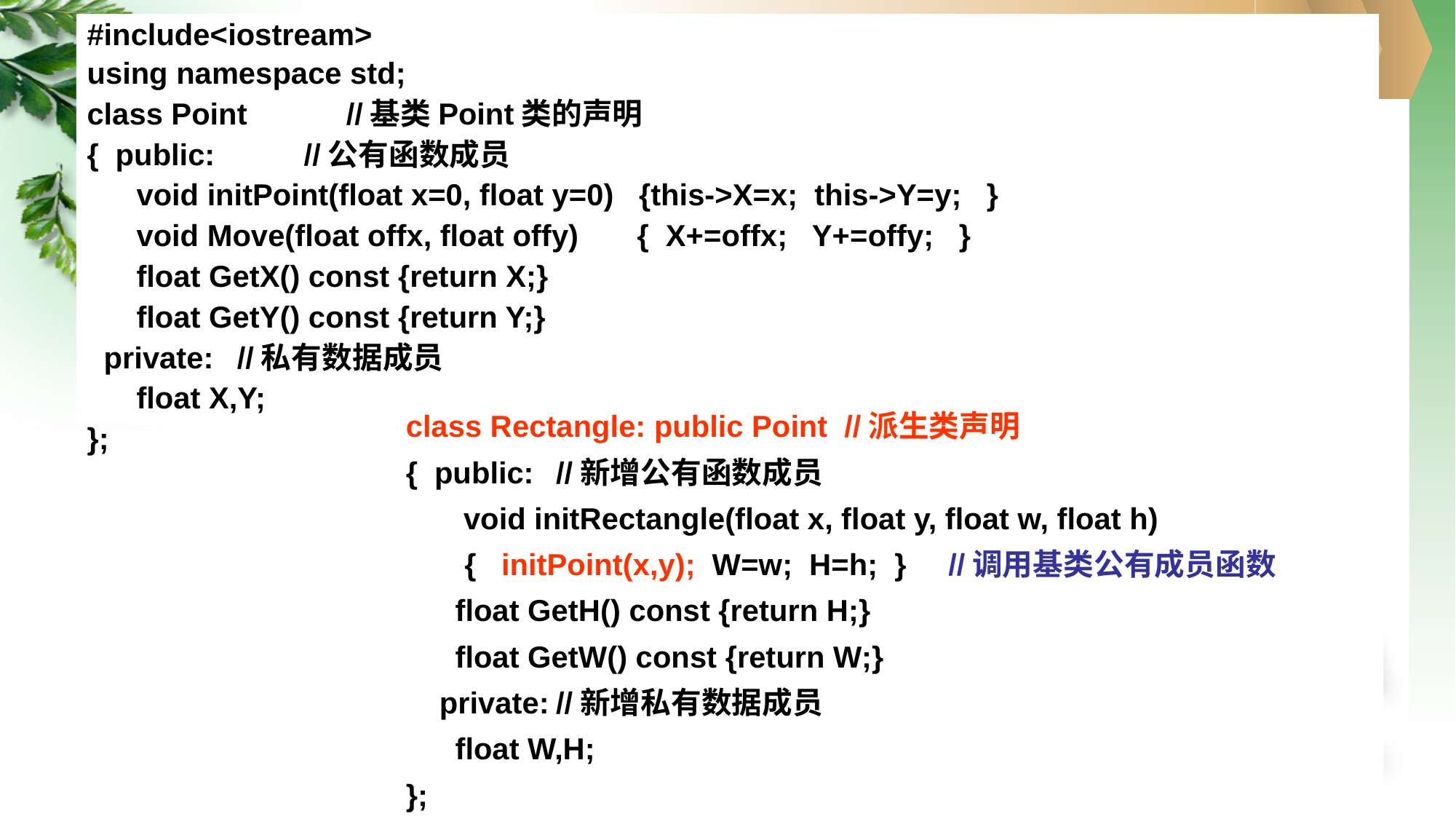

#include<iostream>
using namespace std;
class Point	//基类Point类的声明
{  public:	        //公有函数成员
	 void initPoint(float x=0, float y=0)   {this->X=x;  this->Y=y;   }
	 void Move(float offx, float offy)       {  X+=offx;   Y+=offy;   }
	 float GetX() const {return X;}
	 float GetY() const {return Y;}
  private:	//私有数据成员
	 float X,Y;
};
class Rectangle: public Point  //派生类声明
{  public:	//新增公有函数成员
	  void initRectangle(float x, float y, float w, float h)
       {   initPoint(x,y);  W=w;  H=h;  }     //调用基类公有成员函数
	 float GetH() const {return H;}
	 float GetW() const {return W;}
    private:	//新增私有数据成员
	 float W,H;
};